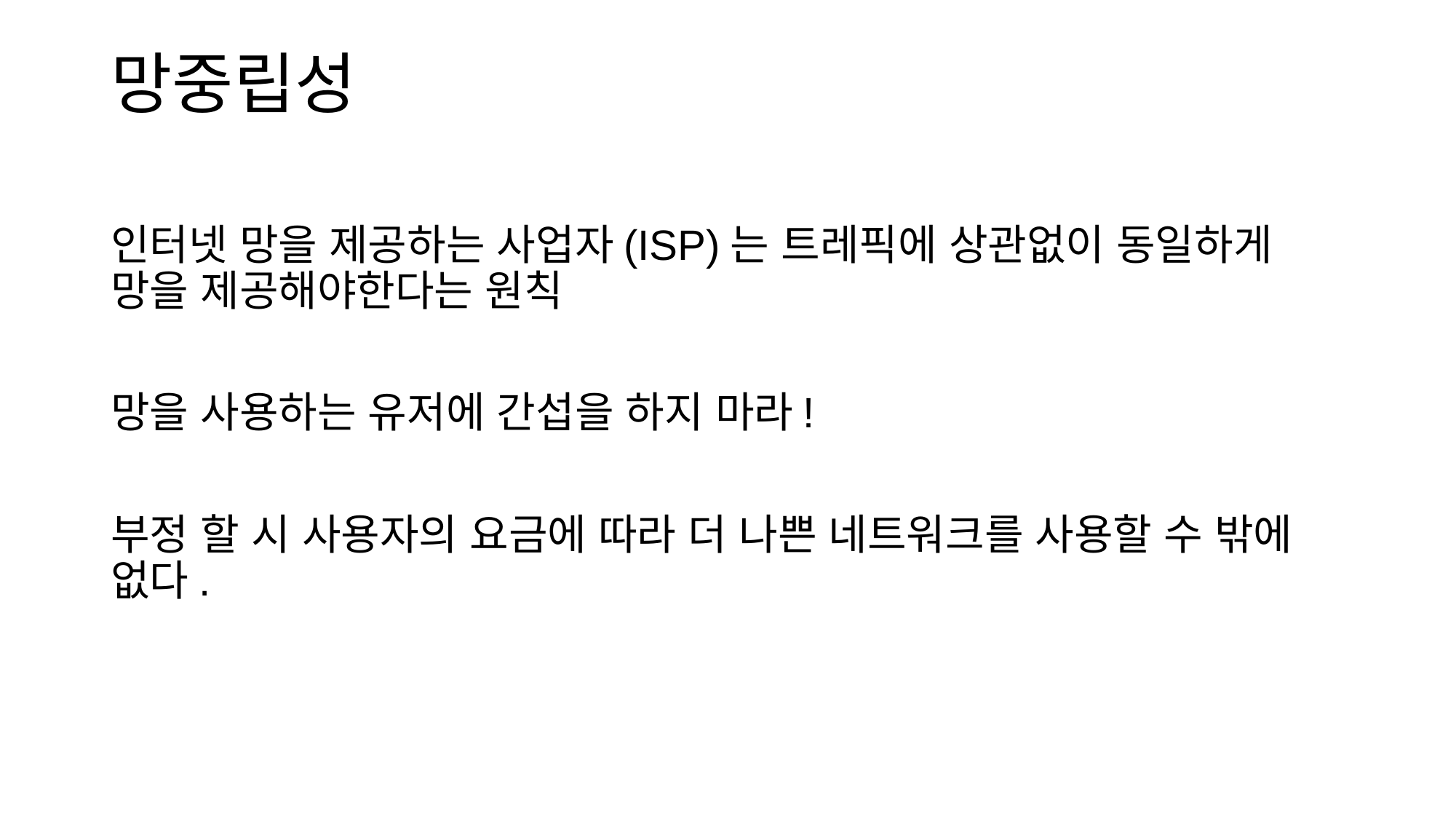

# 망중립성
인터넷 망을 제공하는 사업자(ISP)는 트레픽에 상관없이 동일하게 망을 제공해야한다는 원칙

망을 사용하는 유저에 간섭을 하지 마라!

부정 할 시 사용자의 요금에 따라 더 나쁜 네트워크를 사용할 수 밖에 없다.